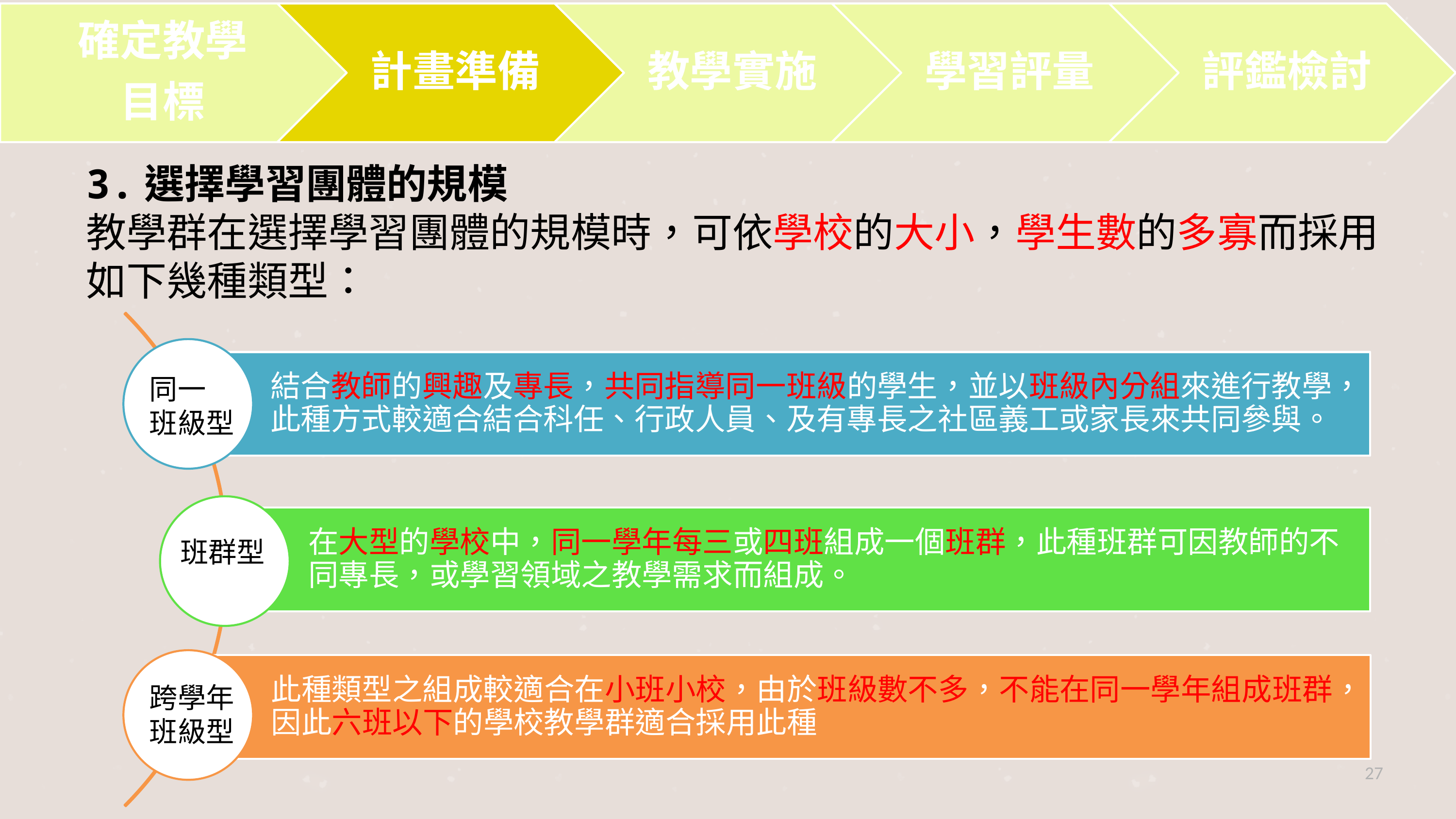

確定教學
目標
計畫準備
教學實施
學習評量
評鑑檢討
3.選擇學習團體的規模
教學群在選擇學習團體的規模時，可依學校的大小，學生數的多寡而採用如下幾種類型：
結合教師的興趣及專長，共同指導同一班級的學生，並以班級內分組來進行教學，此種方式較適合結合科任、行政人員、及有專長之社區義工或家長來共同參與。
在大型的學校中，同一學年每三或四班組成一個班群，此種班群可因教師的不同專長，或學習領域之教學需求而組成。
此種類型之組成較適合在小班小校，由於班級數不多，不能在同一學年組成班群，因此六班以下的學校教學群適合採用此種
同一
班級型
班群型
跨學年班級型
27